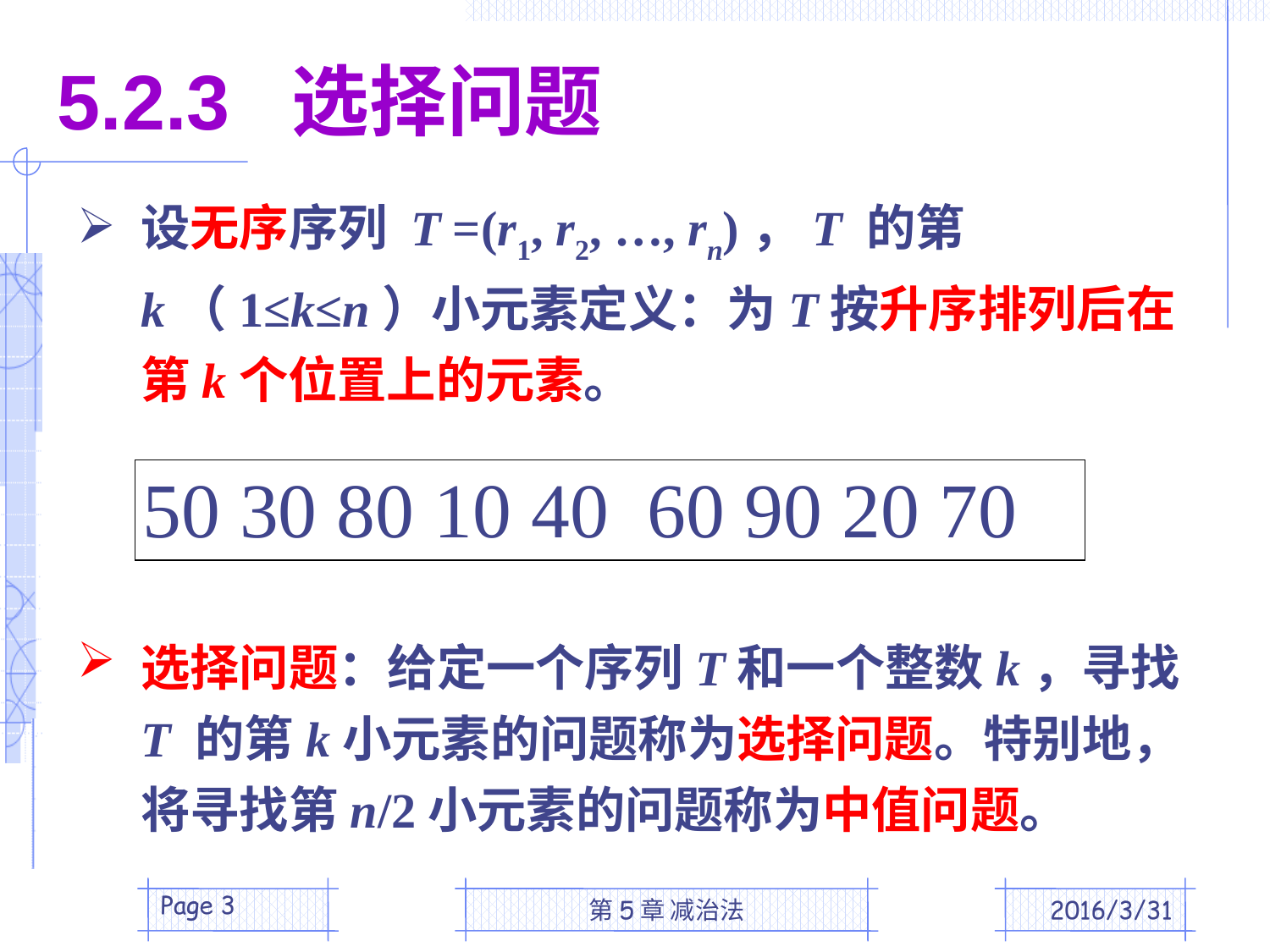

5.2.3  选择问题
设无序序列 T =(r1, r2, …, rn)，T 的第k（1≤k≤n）小元素定义：为T按升序排列后在第k个位置上的元素。

选择问题：给定一个序列T和一个整数k，寻找 T 的第k小元素的问题称为选择问题。特别地，将寻找第n/2小元素的问题称为中值问题。
50 30 80 10 40  60 90 20 70
Page 3
第5章 减治法
2016/3/31